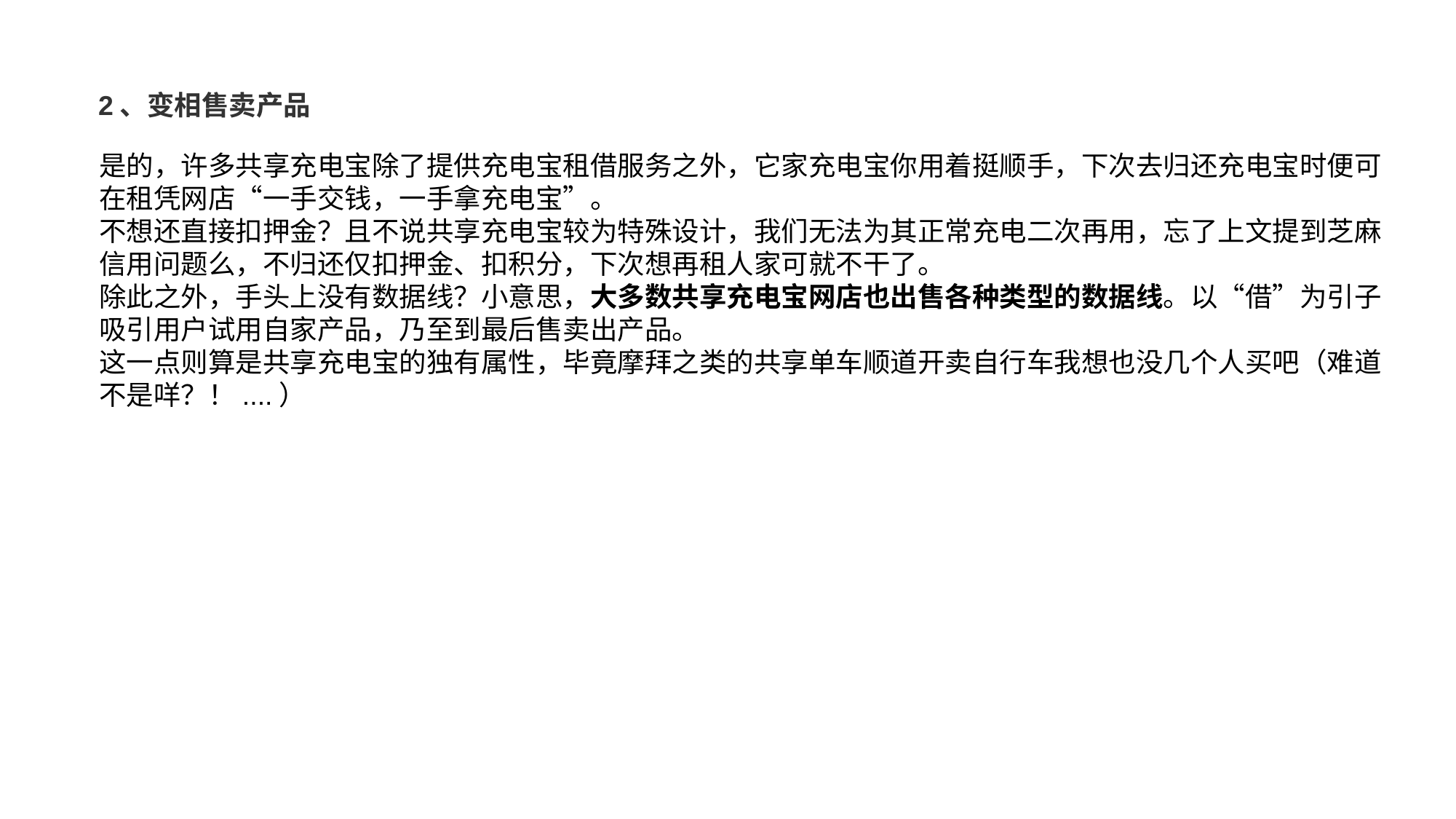

2、变相售卖产品
是的，许多共享充电宝除了提供充电宝租借服务之外，它家充电宝你用着挺顺手，下次去归还充电宝时便可在租凭网店“一手交钱，一手拿充电宝”。
不想还直接扣押金？且不说共享充电宝较为特殊设计，我们无法为其正常充电二次再用，忘了上文提到芝麻信用问题么，不归还仅扣押金、扣积分，下次想再租人家可就不干了。
除此之外，手头上没有数据线？小意思，大多数共享充电宝网店也出售各种类型的数据线。以“借”为引子吸引用户试用自家产品，乃至到最后售卖出产品。
这一点则算是共享充电宝的独有属性，毕竟摩拜之类的共享单车顺道开卖自行车我想也没几个人买吧（难道不是咩？！....）